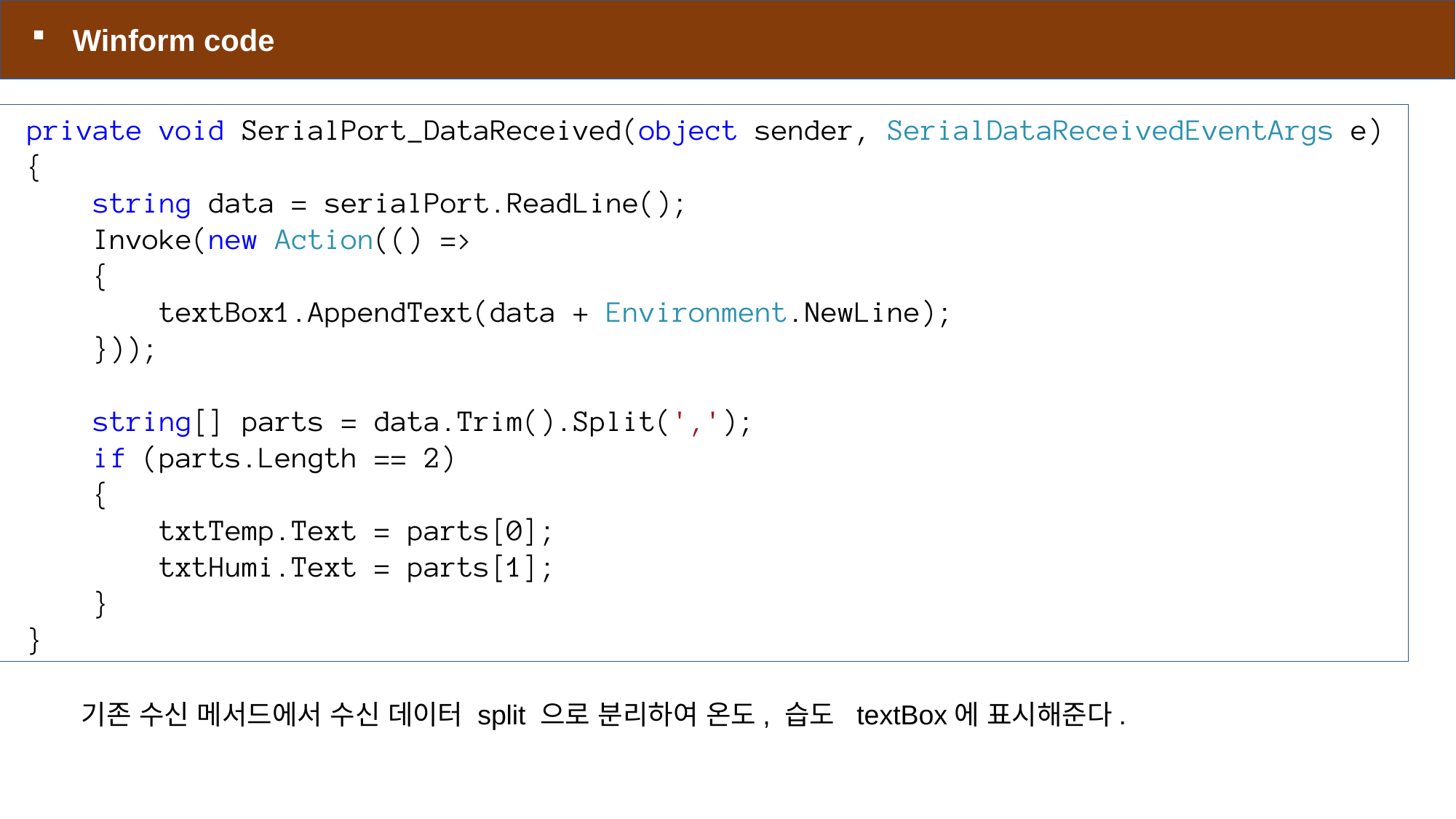

Winform code
 private void SerialPort_DataReceived(object sender, SerialDataReceivedEventArgs e)
 {
     string data = serialPort.ReadLine();
     Invoke(new Action(() =>
     {
         textBox1.AppendText(data + Environment.NewLine);
     }));

     string[] parts = data.Trim().Split(',');
     if (parts.Length == 2)
     {
         txtTemp.Text = parts[0];
         txtHumi.Text = parts[1];
     }
 }
기존 수신 메서드에서 수신 데이터 split 으로 분리하여 온도, 습도  textBox에 표시해준다.